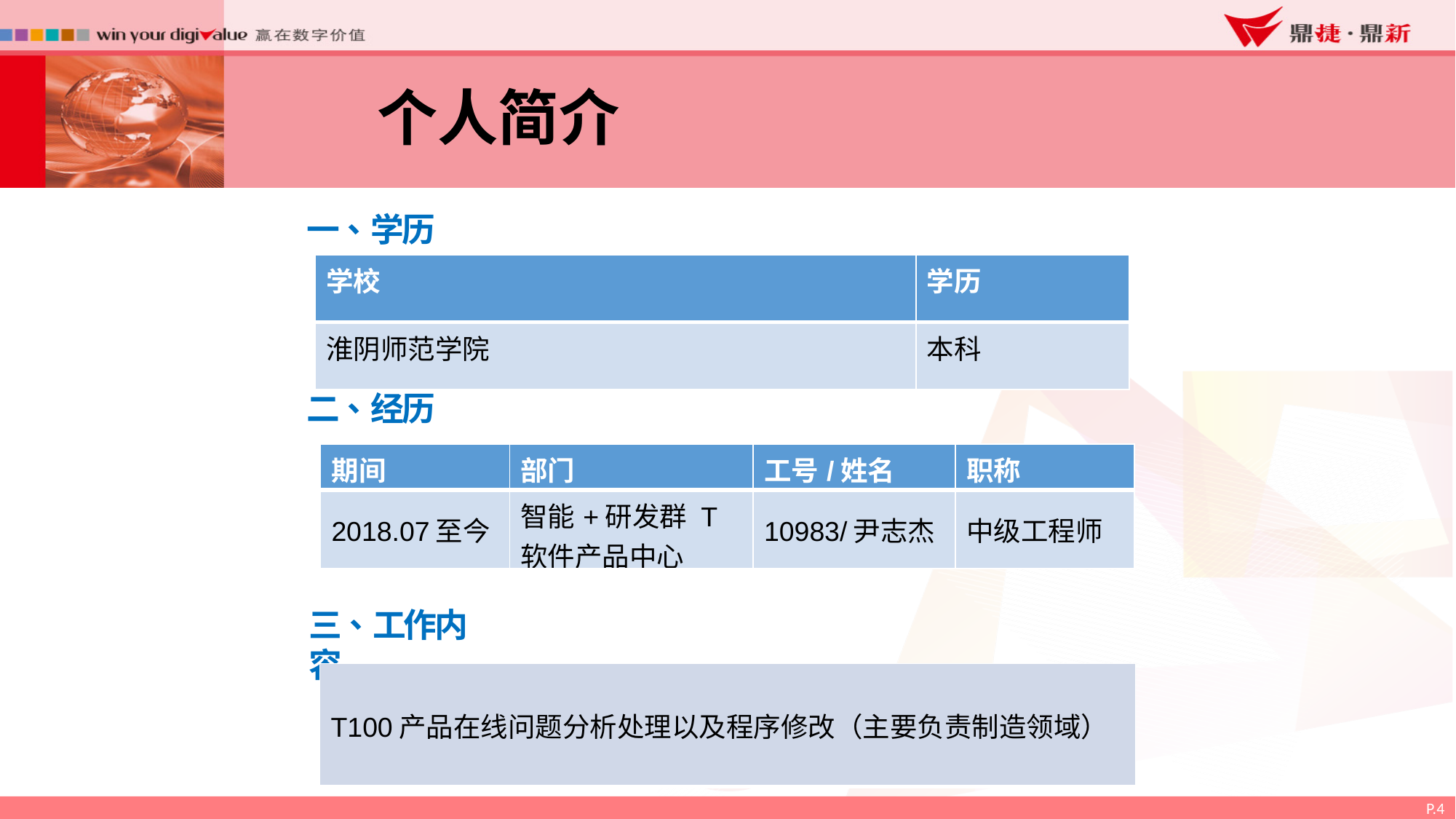

个人简介

一、学历
| 学校 | 学历 |
| --- | --- |
| 淮阴师范学院 | 本科 |
二、经历
| 期间 | 部门 | 工号/姓名 | 职称 |
| --- | --- | --- | --- |
| 2018.07至今 | 智能+研发群 T软件产品中心 | 10983/尹志杰 | 中级工程师 |
三、工作内容
| T100产品在线问题分析处理以及程序修改（主要负责制造领域） |
| --- |